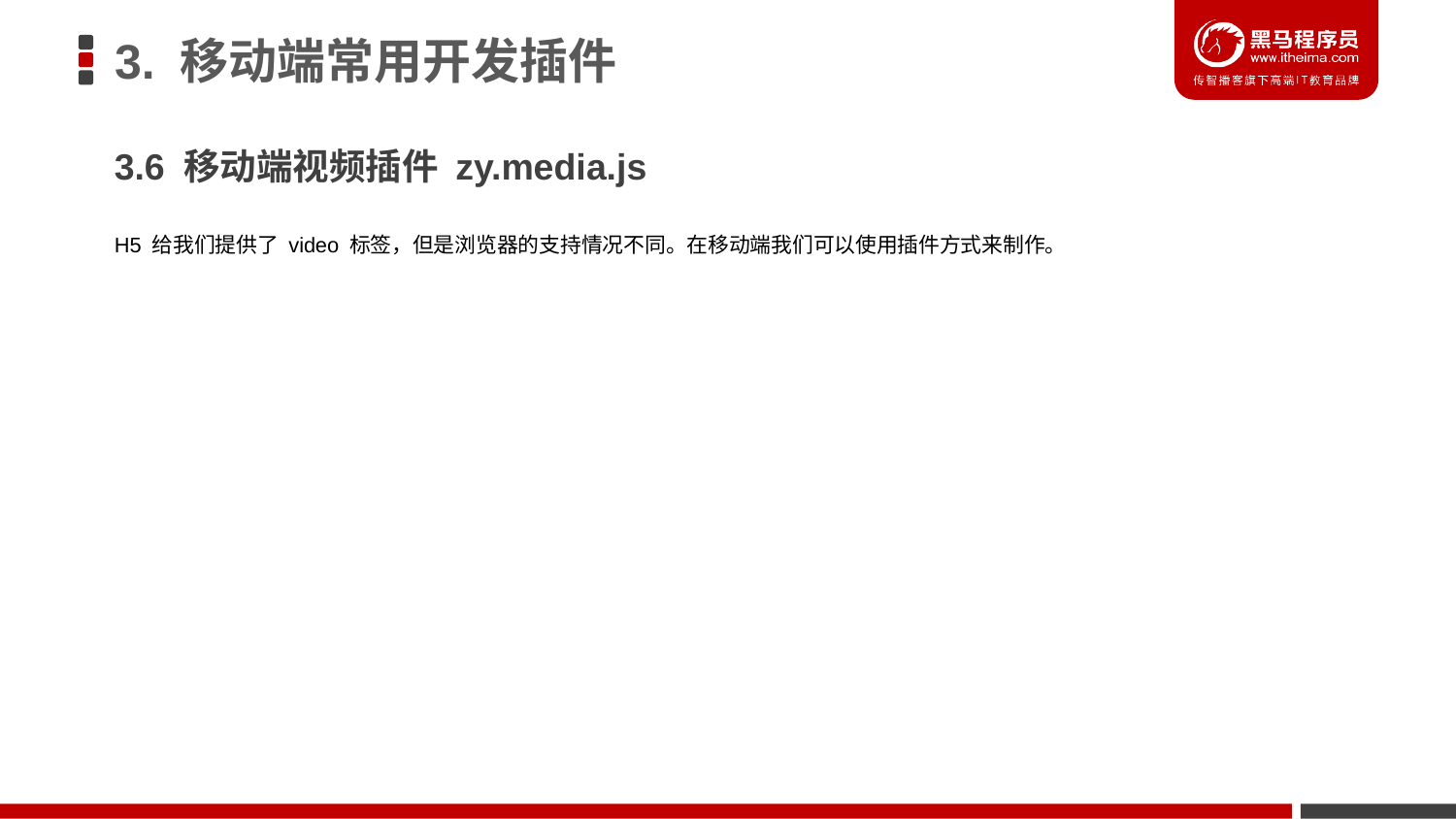

# 3. 移动端常用开发插件
3.6 移动端视频插件 zy.media.js
H5 给我们提供了 video 标签，但是浏览器的支持情况不同。在移动端我们可以使用插件方式来制作。